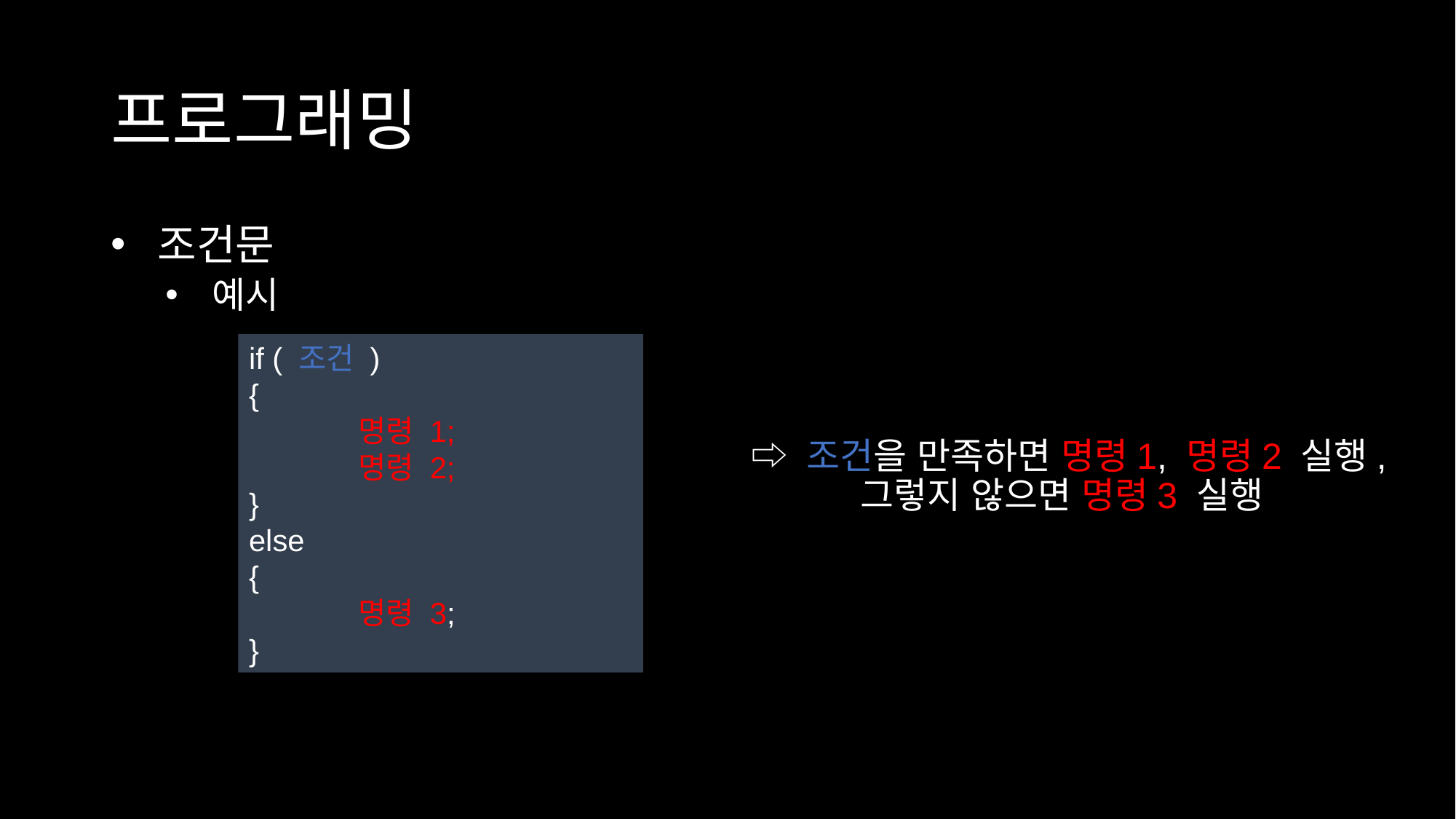

# 프로그래밍
 조건문
 예시

if ( 조건 )
{
	명령 1;
	명령 2;
}
else
{
	명령 3;
}
⇨ 조건을 만족하면 명령1, 명령2 실행, 	그렇지 않으면 명령3 실행